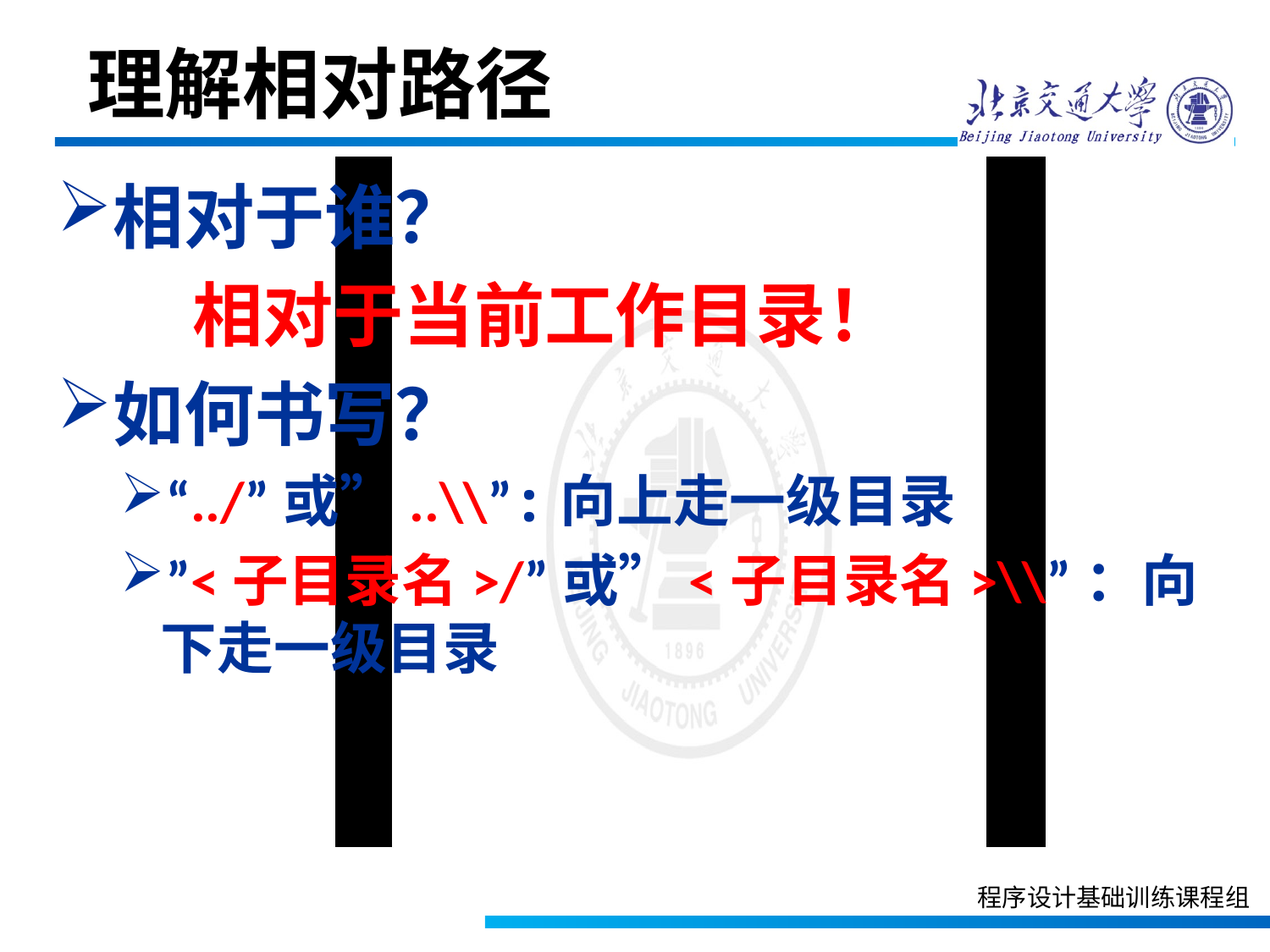

理解相对路径
相对于谁？
	相对于当前工作目录！
如何书写？
“../”或”..\\”:向上走一级目录
”<子目录名>/”或”<子目录名>\\”：向下走一级目录
程序设计基础训练课程组